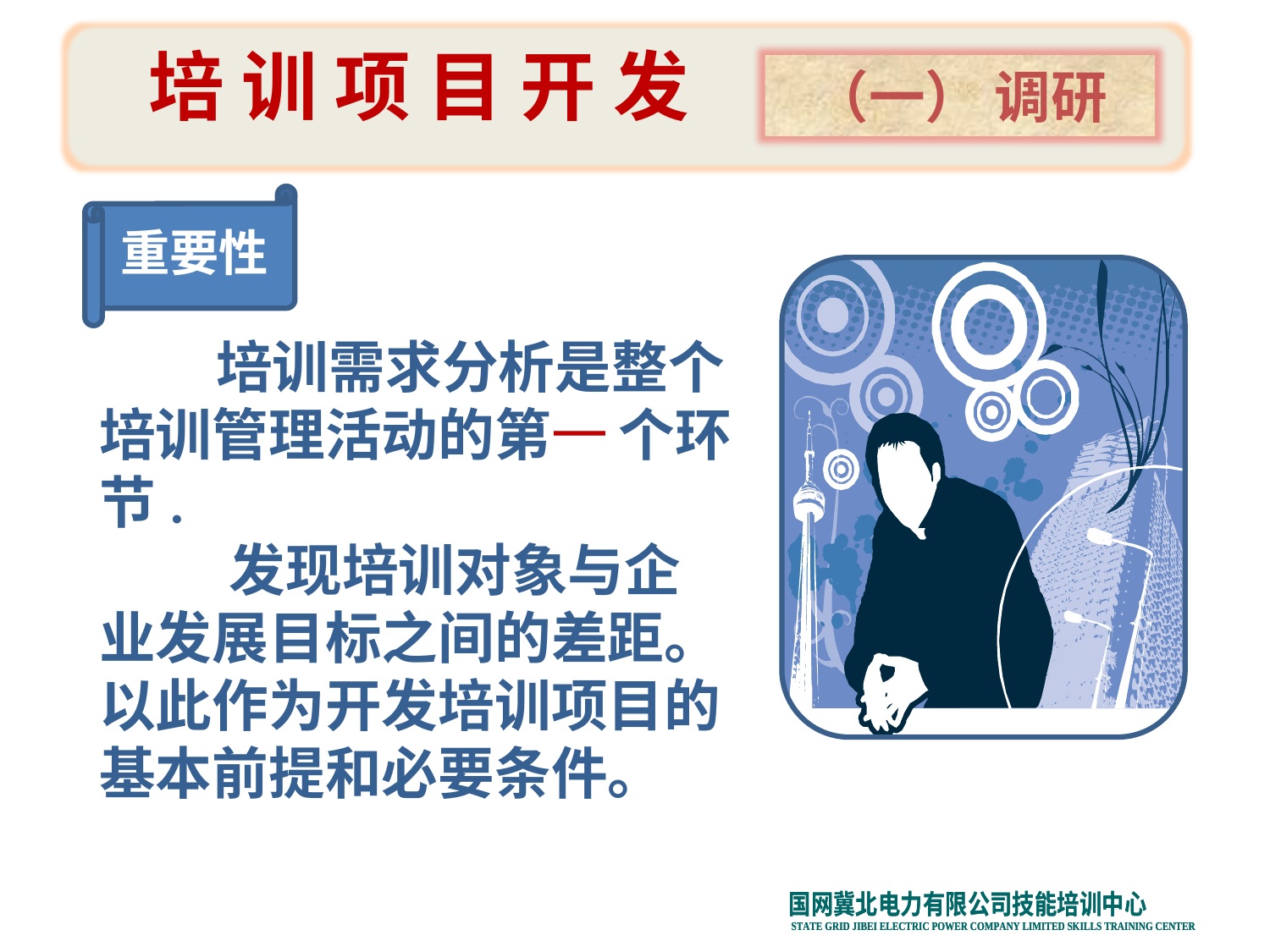

培 训 项 目 开 发
（一） 调研

 重要性

        培训需求分析是整个培训管理活动的第一个环节.
         发现培训对象与企业发展目标之间的差距。以此作为开发培训项目的基本前提和必要条件。